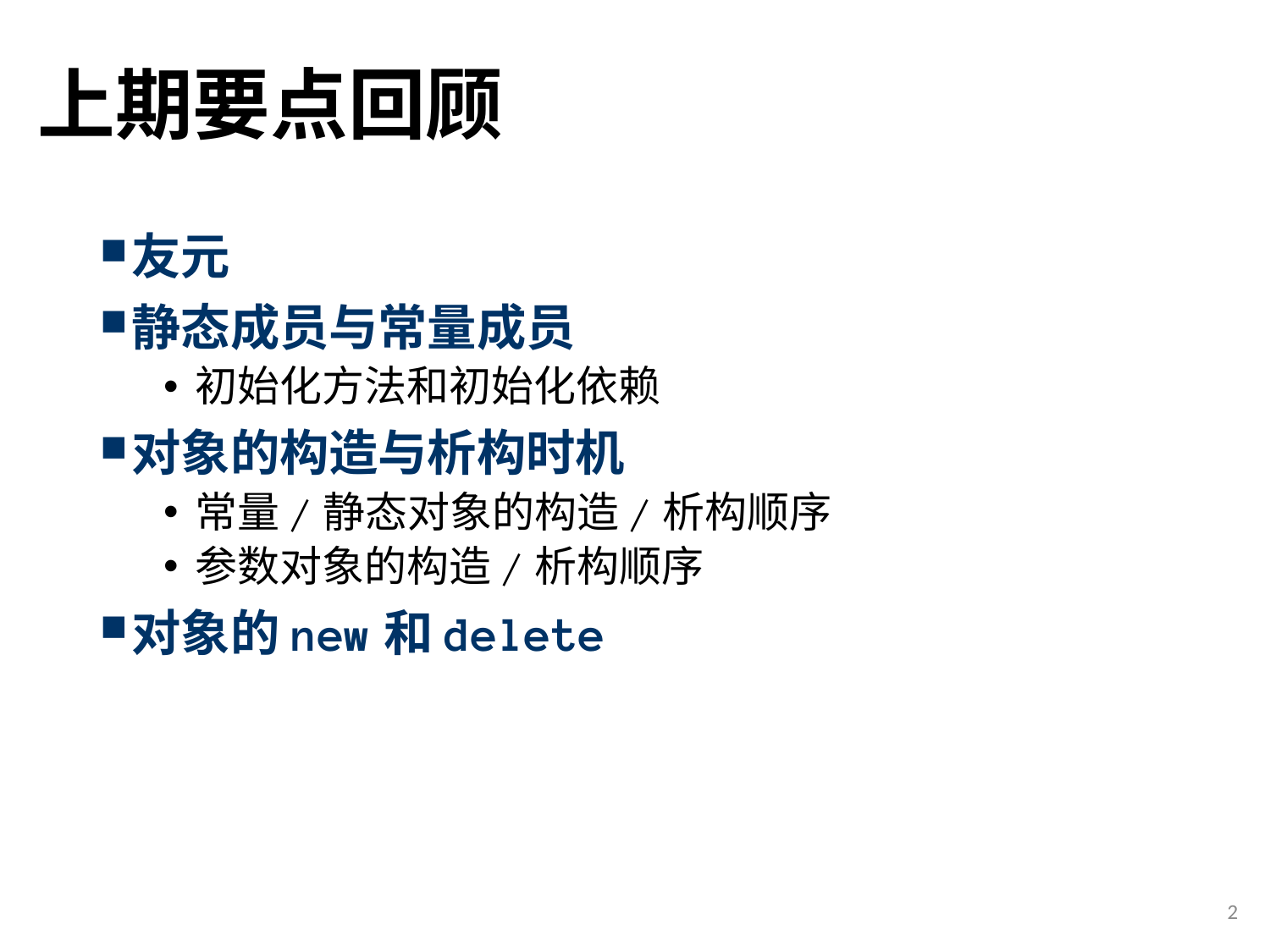

# 上期要点回顾
友元
静态成员与常量成员
初始化方法和初始化依赖
对象的构造与析构时机
常量/静态对象的构造/析构顺序
参数对象的构造/析构顺序
对象的new和delete
2